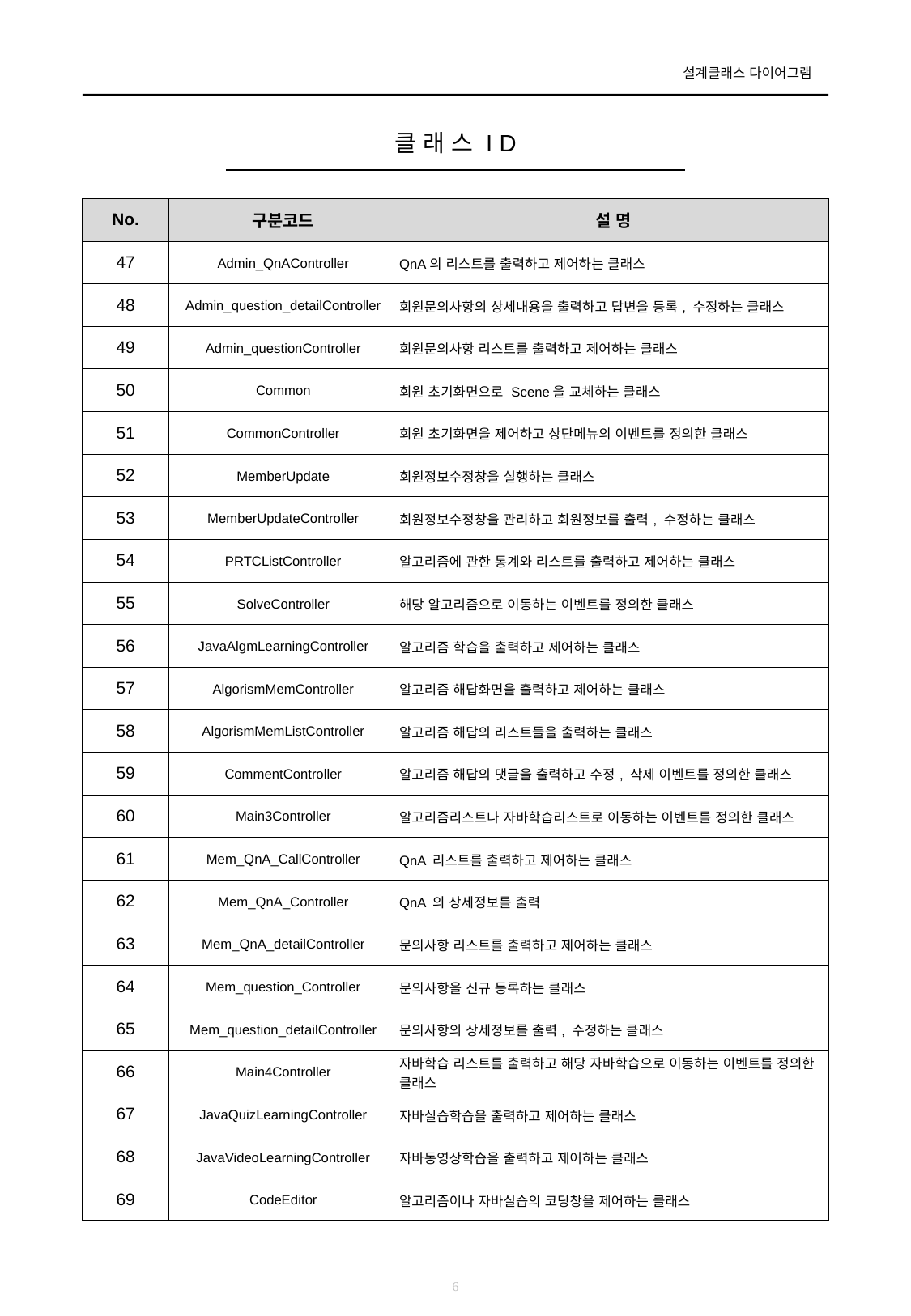

# 클 래 스 I D
| No. | 구분코드 | 설 명 |
| --- | --- | --- |
| 47 | Admin\_QnAController | QnA의 리스트를 출력하고 제어하는 클래스 |
| 48 | Admin\_question\_detailController | 회원문의사항의 상세내용을 출력하고 답변을 등록, 수정하는 클래스 |
| 49 | Admin\_questionController | 회원문의사항 리스트를 출력하고 제어하는 클래스 |
| 50 | Common | 회원 초기화면으로 Scene을 교체하는 클래스 |
| 51 | CommonController | 회원 초기화면을 제어하고 상단메뉴의 이벤트를 정의한 클래스 |
| 52 | MemberUpdate | 회원정보수정창을 실행하는 클래스 |
| 53 | MemberUpdateController | 회원정보수정창을 관리하고 회원정보를 출력, 수정하는 클래스 |
| 54 | PRTCListController | 알고리즘에 관한 통계와 리스트를 출력하고 제어하는 클래스 |
| 55 | SolveController | 해당 알고리즘으로 이동하는 이벤트를 정의한 클래스 |
| 56 | JavaAlgmLearningController | 알고리즘 학습을 출력하고 제어하는 클래스 |
| 57 | AlgorismMemController | 알고리즘 해답화면을 출력하고 제어하는 클래스 |
| 58 | AlgorismMemListController | 알고리즘 해답의 리스트들을 출력하는 클래스 |
| 59 | CommentController | 알고리즘 해답의 댓글을 출력하고 수정, 삭제 이벤트를 정의한 클래스 |
| 60 | Main3Controller | 알고리즘리스트나 자바학습리스트로 이동하는 이벤트를 정의한 클래스 |
| 61 | Mem\_QnA\_CallController | QnA 리스트를 출력하고 제어하는 클래스 |
| 62 | Mem\_QnA\_Controller | QnA 의 상세정보를 출력 |
| 63 | Mem\_QnA\_detailController | 문의사항 리스트를 출력하고 제어하는 클래스 |
| 64 | Mem\_question\_Controller | 문의사항을 신규 등록하는 클래스 |
| 65 | Mem\_question\_detailController | 문의사항의 상세정보를 출력, 수정하는 클래스 |
| 66 | Main4Controller | 자바학습 리스트를 출력하고 해당 자바학습으로 이동하는 이벤트를 정의한 클래스 |
| 67 | JavaQuizLearningController | 자바실습학습을 출력하고 제어하는 클래스 |
| 68 | JavaVideoLearningController | 자바동영상학습을 출력하고 제어하는 클래스 |
| 69 | CodeEditor | 알고리즘이나 자바실습의 코딩창을 제어하는 클래스 |
6